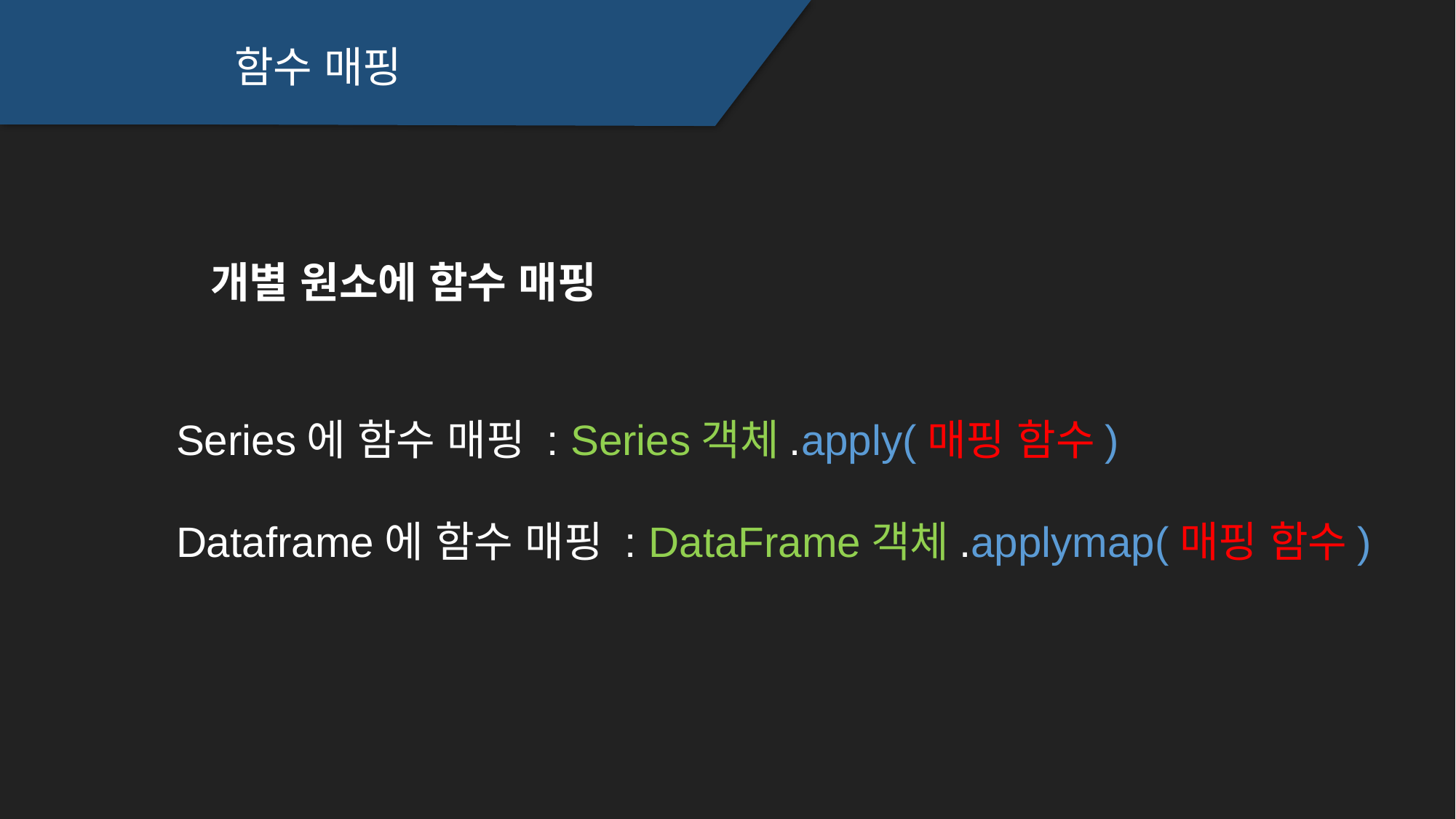

함수 매핑
개별 원소에 함수 매핑
Series에 함수 매핑 : Series객체.apply(매핑 함수)

Dataframe에 함수 매핑 : DataFrame객체.applymap(매핑 함수)